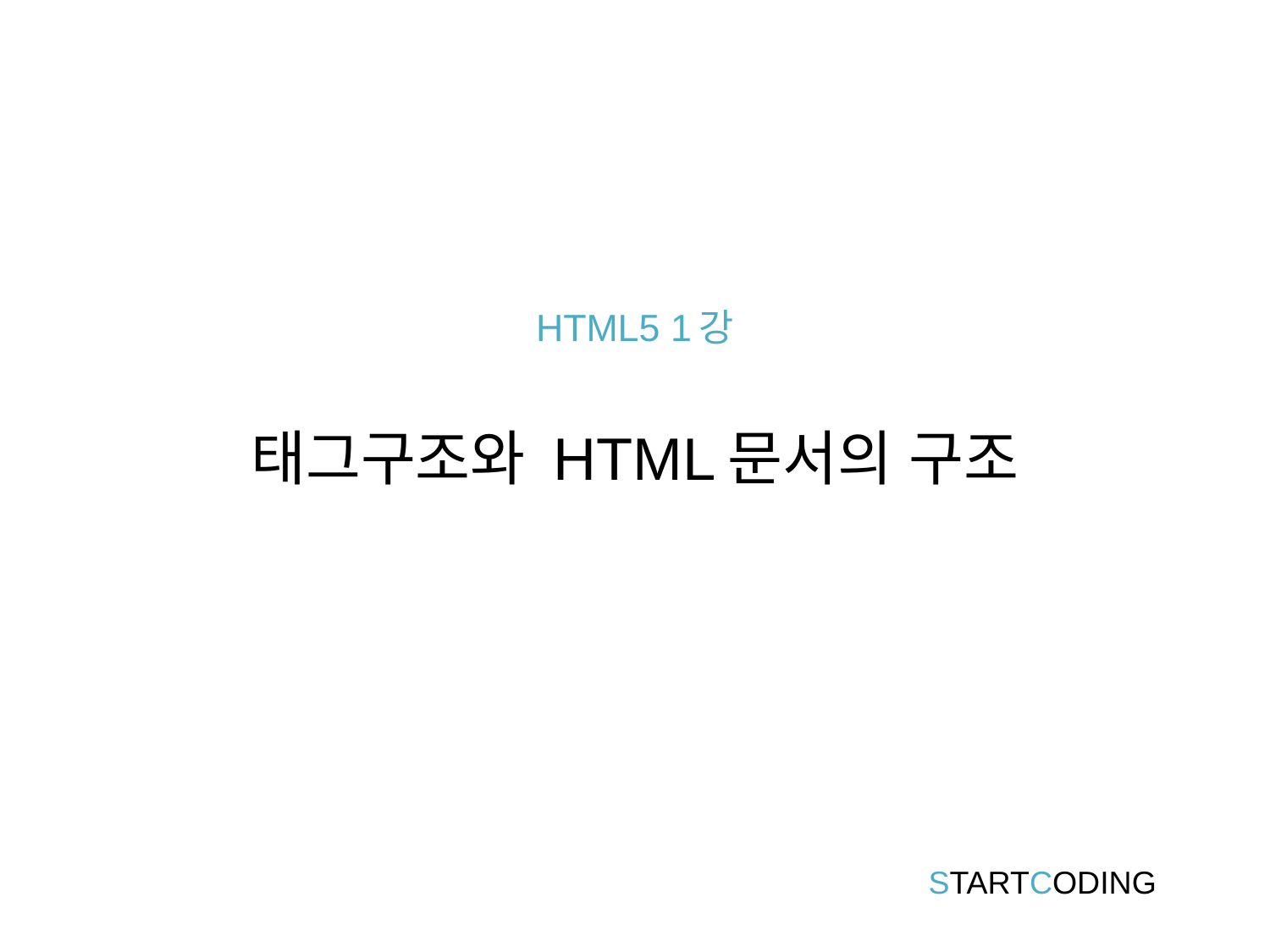

# HTML5 1강 태그구조와 HTML문서의 구조
STARTCODING